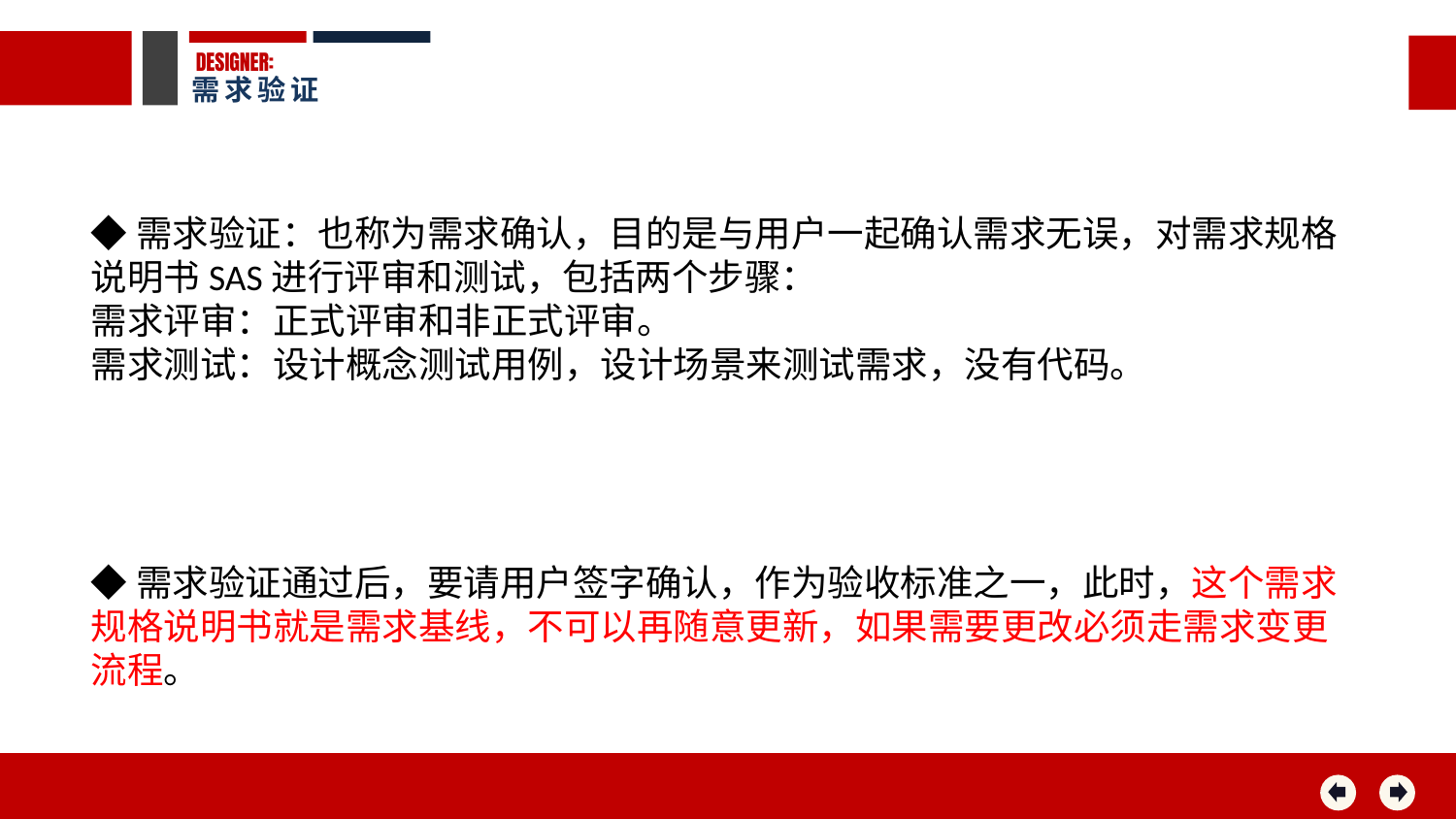

DESIGNER:
需求验证
◆需求验证：也称为需求确认，目的是与用户一起确认需求无误，对需求规格说明书SAS进行评审和测试，包括两个步骤：
需求评审：正式评审和非正式评审。
需求测试：设计概念测试用例，设计场景来测试需求，没有代码。

◆需求验证通过后，要请用户签字确认，作为验收标准之一，此时，这个需求规格说明书就是需求基线，不可以再随意更新，如果需要更改必须走需求变更流程。